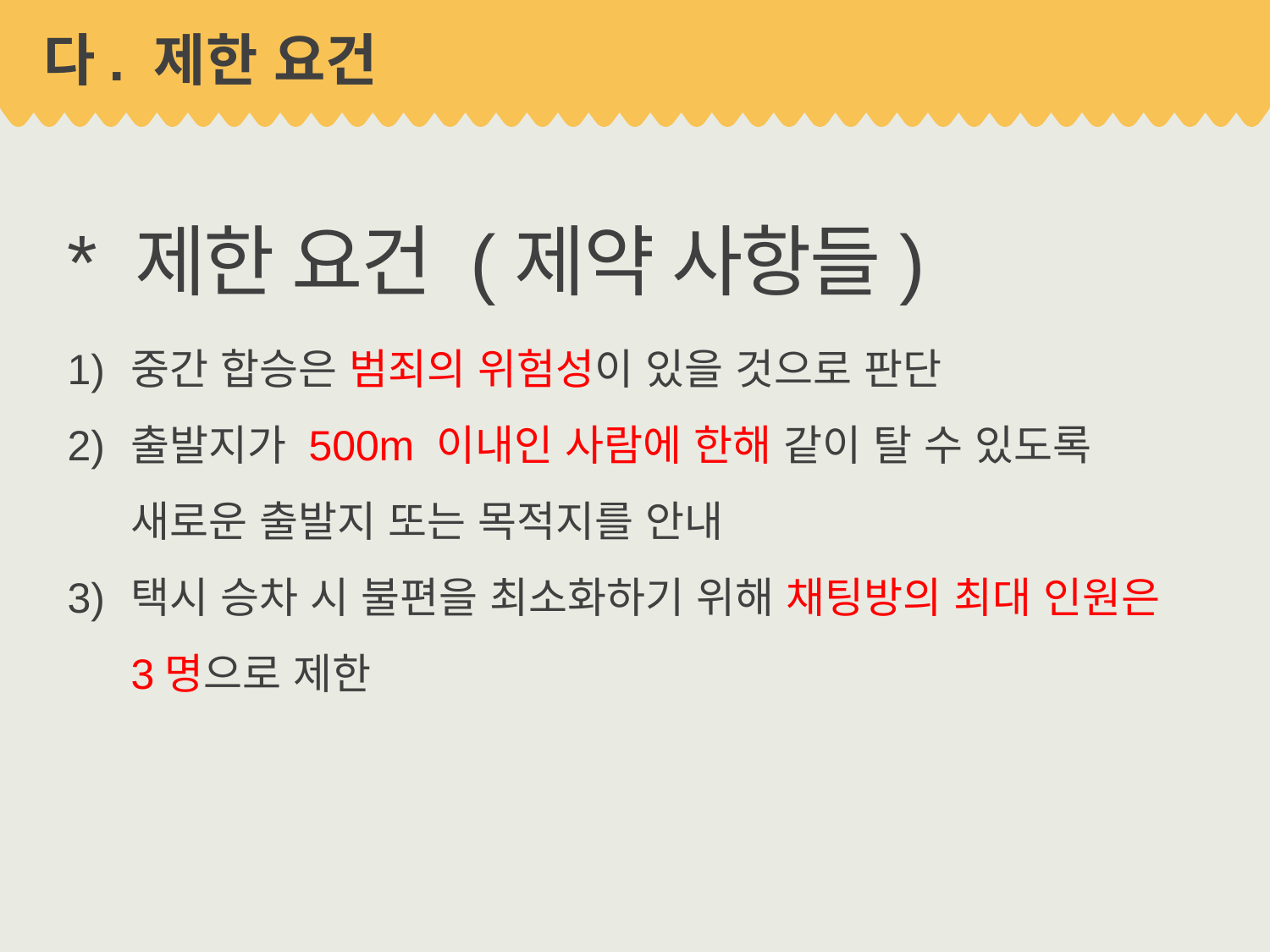

다. 제한 요건
* 제한 요건 (제약 사항들)
중간 합승은 범죄의 위험성이 있을 것으로 판단
출발지가 500m 이내인 사람에 한해 같이 탈 수 있도록 새로운 출발지 또는 목적지를 안내
택시 승차 시 불편을 최소화하기 위해 채팅방의 최대 인원은 3명으로 제한